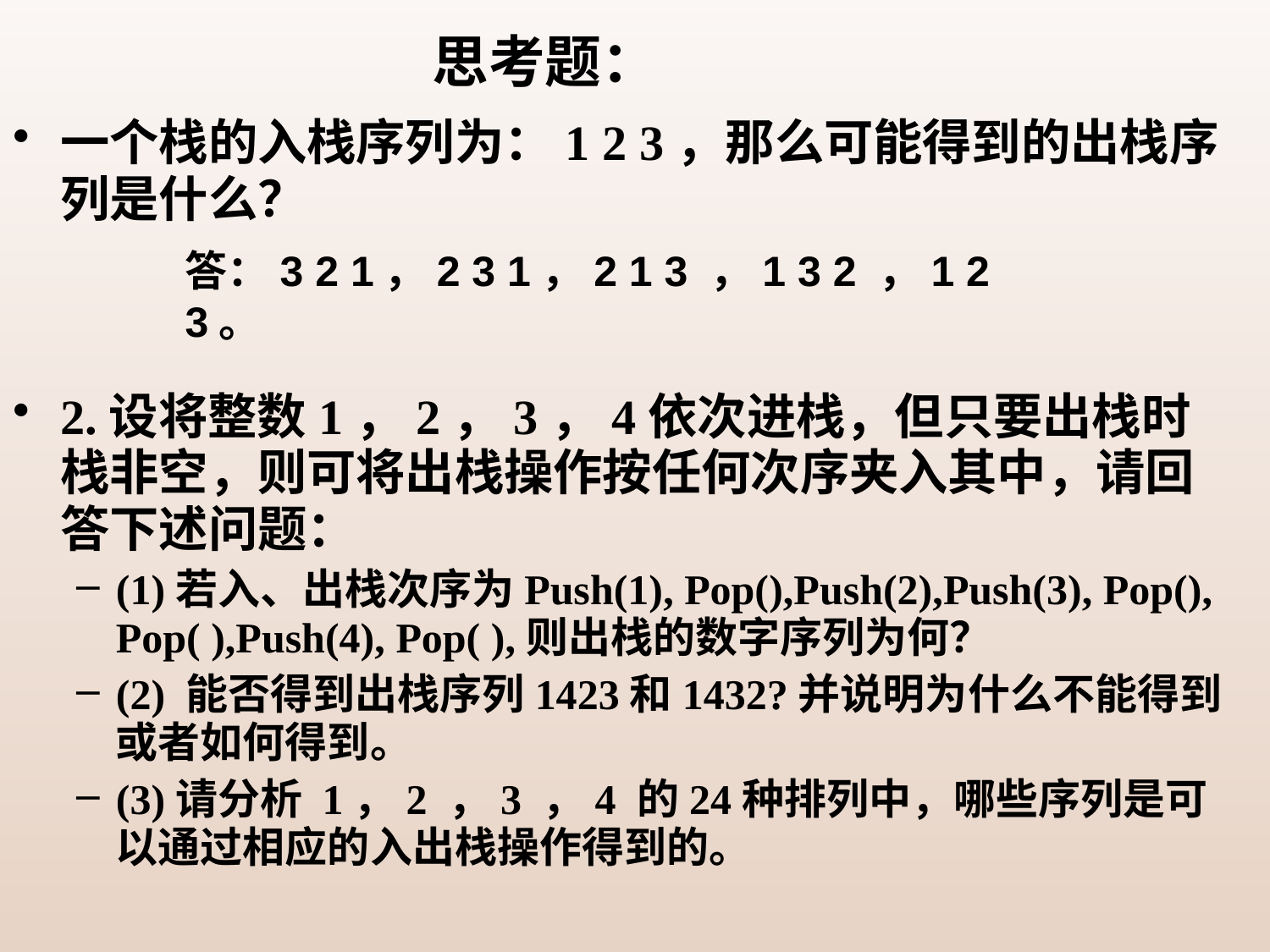

# 思考题：
一个栈的入栈序列为：1 2 3，那么可能得到的出栈序列是什么？

2.设将整数1，2，3，4依次进栈，但只要出栈时栈非空，则可将出栈操作按任何次序夹入其中，请回答下述问题：
(1)若入、出栈次序为Push(1), Pop(),Push(2),Push(3), Pop(), Pop( ),Push(4), Pop( ),则出栈的数字序列为何？
(2) 能否得到出栈序列1423和1432?并说明为什么不能得到或者如何得到。
(3)请分析 1，2 ，3 ，4 的24种排列中，哪些序列是可以通过相应的入出栈操作得到的。

答：3 2 1，2 3 1，2 1 3 ，1 3 2 ，1 2 3。